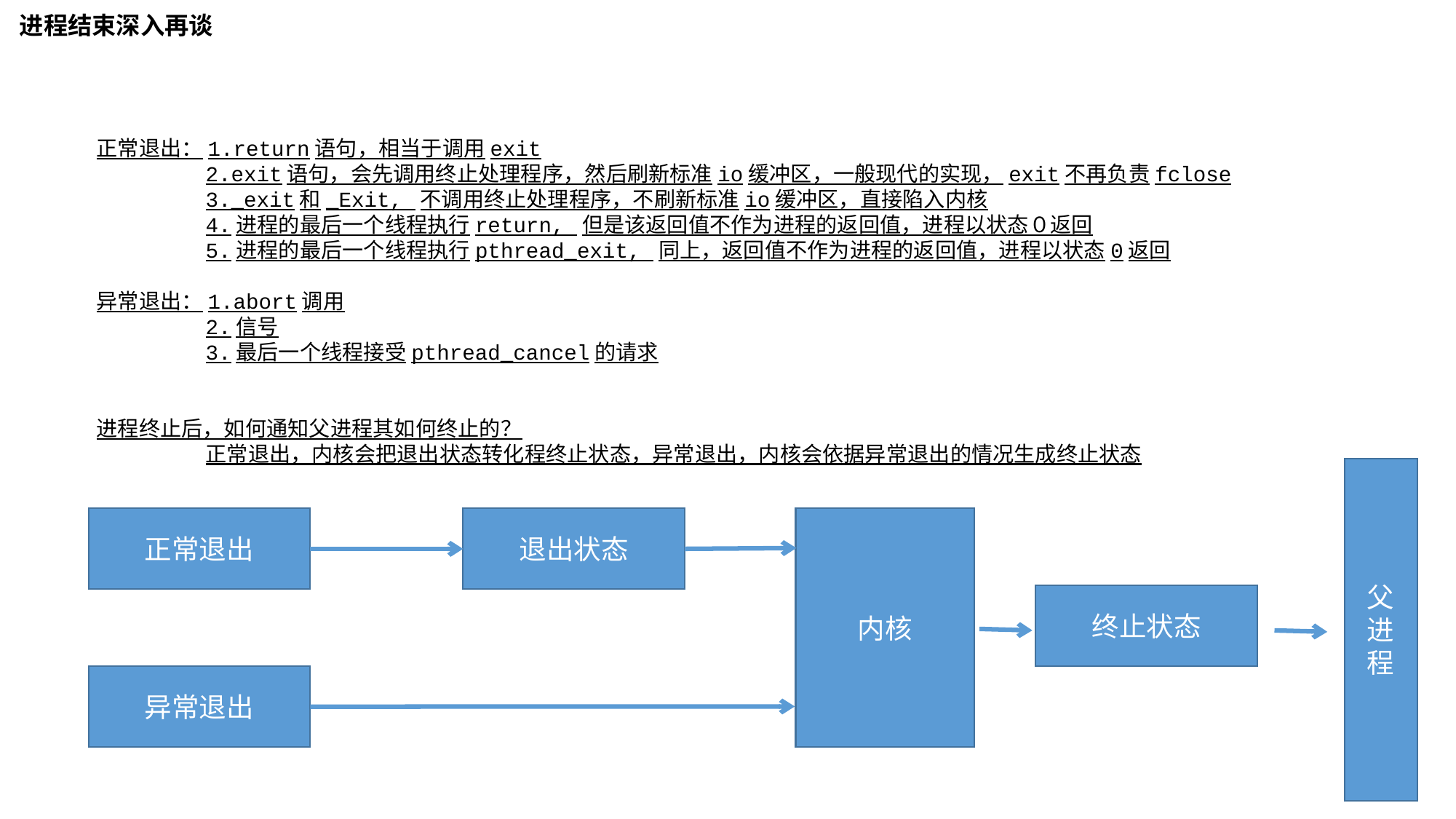

进程结束深入再谈
正常退出：1.return语句，相当于调用exit
	2.exit语句，会先调用终止处理程序，然后刷新标准io缓冲区，一般现代的实现，exit不再负责fclose
	3._exit和_Exit, 不调用终止处理程序，不刷新标准io缓冲区，直接陷入内核
	4.进程的最后一个线程执行return, 但是该返回值不作为进程的返回值，进程以状态０返回
	5.进程的最后一个线程执行pthread_exit, 同上，返回值不作为进程的返回值，进程以状态0返回

异常退出：1.abort调用
	2.信号
	3.最后一个线程接受pthread_cancel的请求

进程终止后，如何通知父进程其如何终止的？
	正常退出，内核会把退出状态转化程终止状态，异常退出，内核会依据异常退出的情况生成终止状态

父进程
正常退出
退出状态
内核
终止状态
异常退出